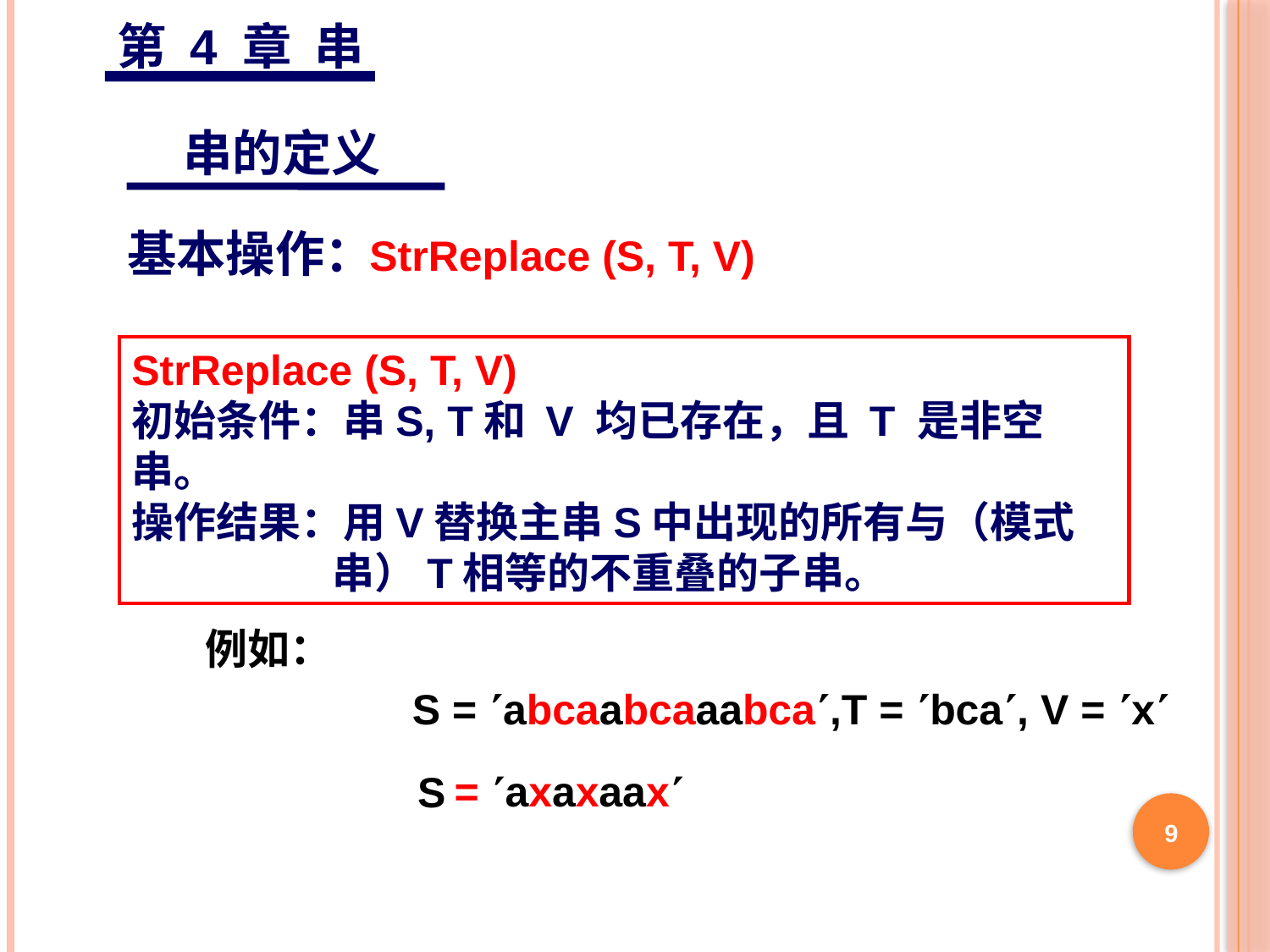

第 4 章  串

  串的定义

基本操作：
StrReplace (S, T, V)
StrReplace (S, T, V)
初始条件：串S, T和 V 均已存在，且 T 是非空串。
操作结果：用V替换主串S中出现的所有与（模式
                    串）T相等的不重叠的子串。
例如：
S = ′abcaabcaaabca′,T = ′bca′, V = ′x′
S
= ′axaxaax′
9